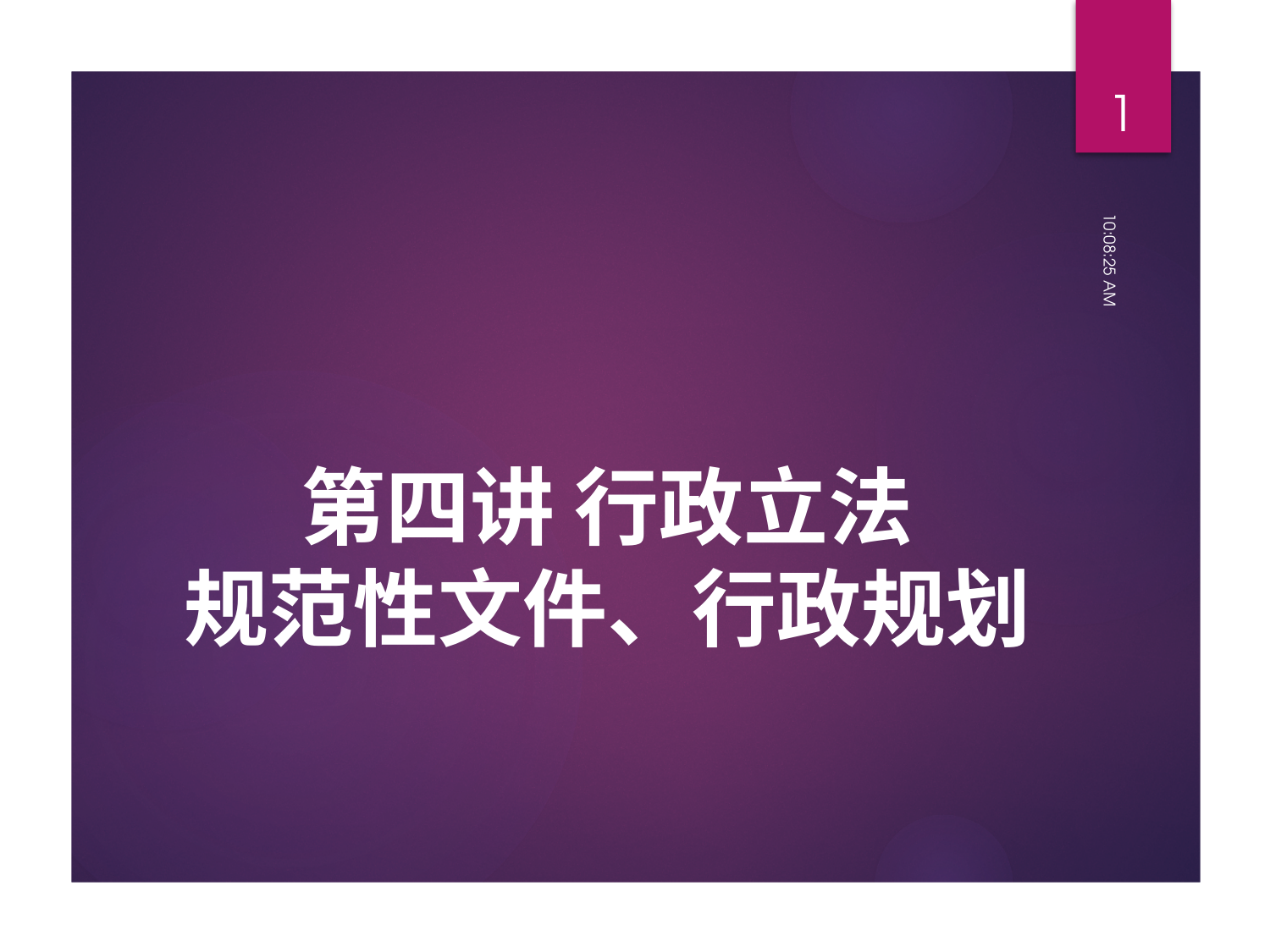

1
10:08:25 AM
# 第四讲 行政立法 规范性文件、行政规划